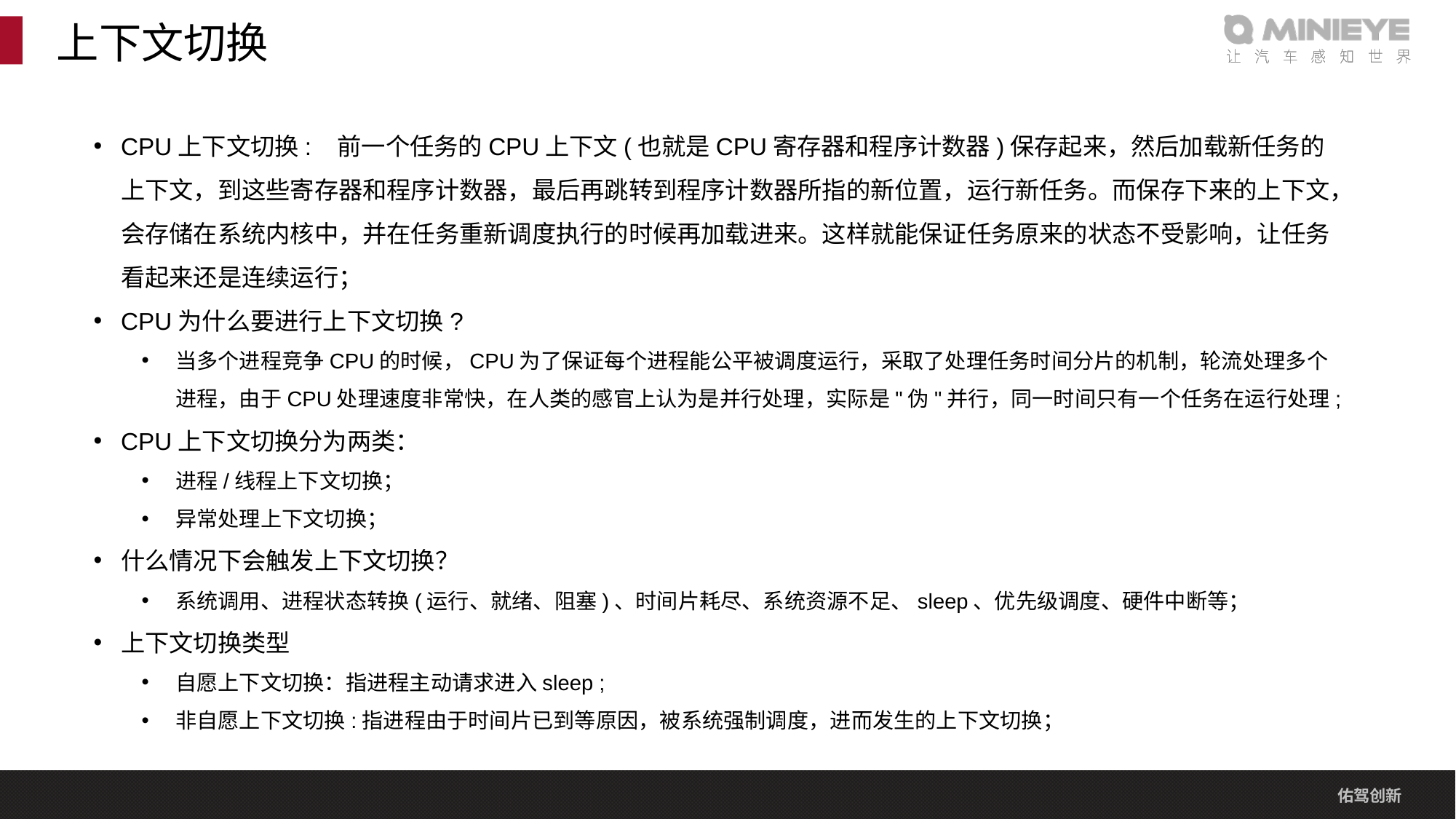

# 上下文切换
CPU上下文切换:   前一个任务的CPU上下文(也就是CPU寄存器和程序计数器)保存起来，然后加载新任务的上下文，到这些寄存器和程序计数器，最后再跳转到程序计数器所指的新位置，运行新任务。而保存下来的上下文，会存储在系统内核中，并在任务重新调度执行的时候再加载进来。这样就能保证任务原来的状态不受影响，让任务看起来还是连续运行；
CPU为什么要进行上下文切换?
当多个进程竞争CPU的时候，CPU为了保证每个进程能公平被调度运行，采取了处理任务时间分片的机制，轮流处理多个进程，由于CPU处理速度非常快，在人类的感官上认为是并行处理，实际是"伪"并行，同一时间只有一个任务在运行处理;
CPU上下文切换分为两类：
进程/线程上下文切换；
异常处理上下文切换；
什么情况下会触发上下文切换？
系统调用、进程状态转换(运行、就绪、阻塞)、时间片耗尽、系统资源不足、sleep、优先级调度、硬件中断等；
上下文切换类型
自愿上下文切换：指进程主动请求进入sleep ;
非自愿上下文切换:指进程由于时间片已到等原因，被系统强制调度，进而发生的上下文切换；